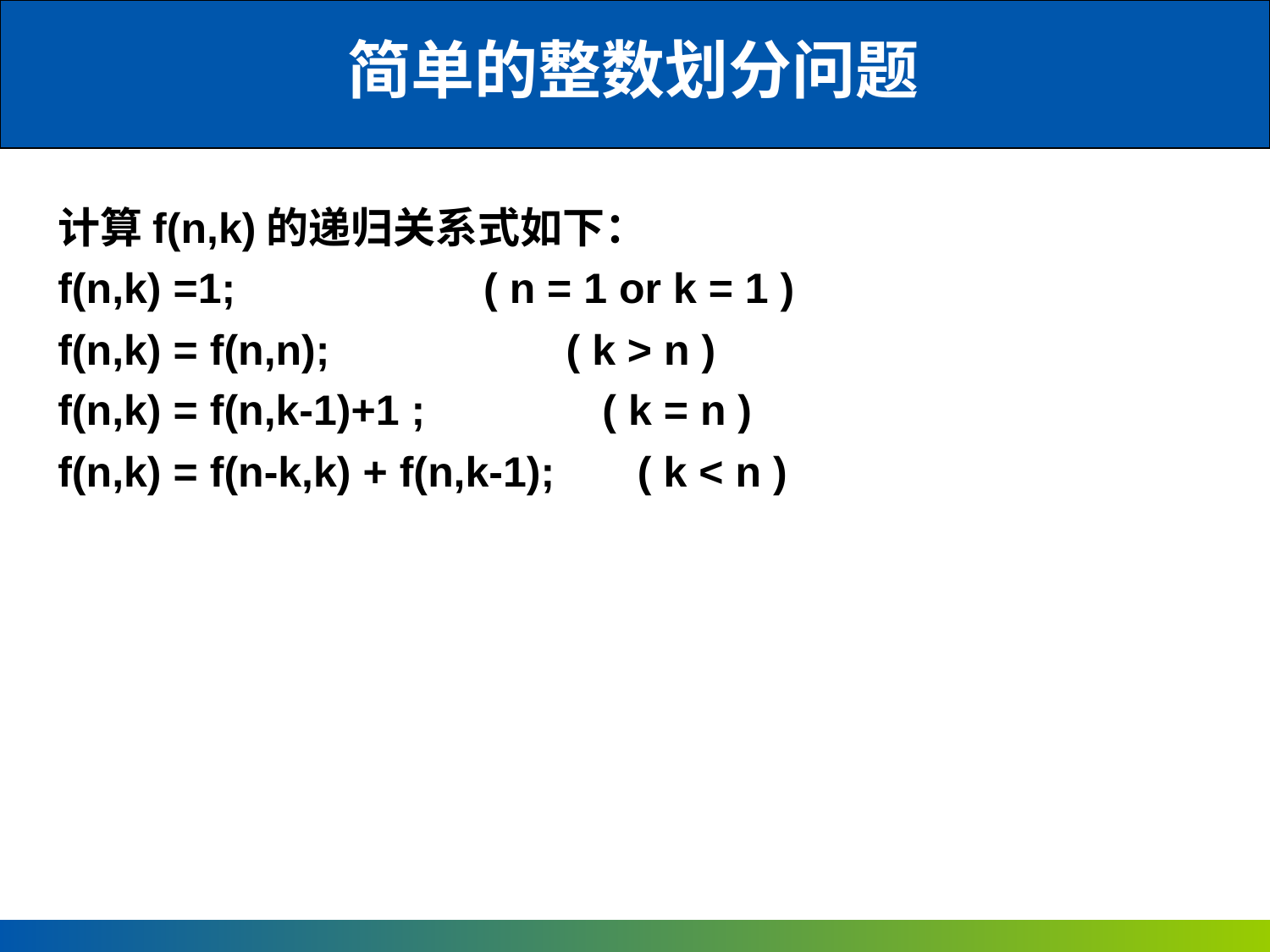

# 简单的整数划分问题
计算f(n,k)的递归关系式如下：
f(n,k) =1;                     ( n = 1 or k = 1 )
f(n,k) = f(n,n);                    ( k > n )
f(n,k) = f(n,k-1)+1 ;               ( k = n )
f(n,k) = f(n-k,k) + f(n,k-1);       ( k < n )